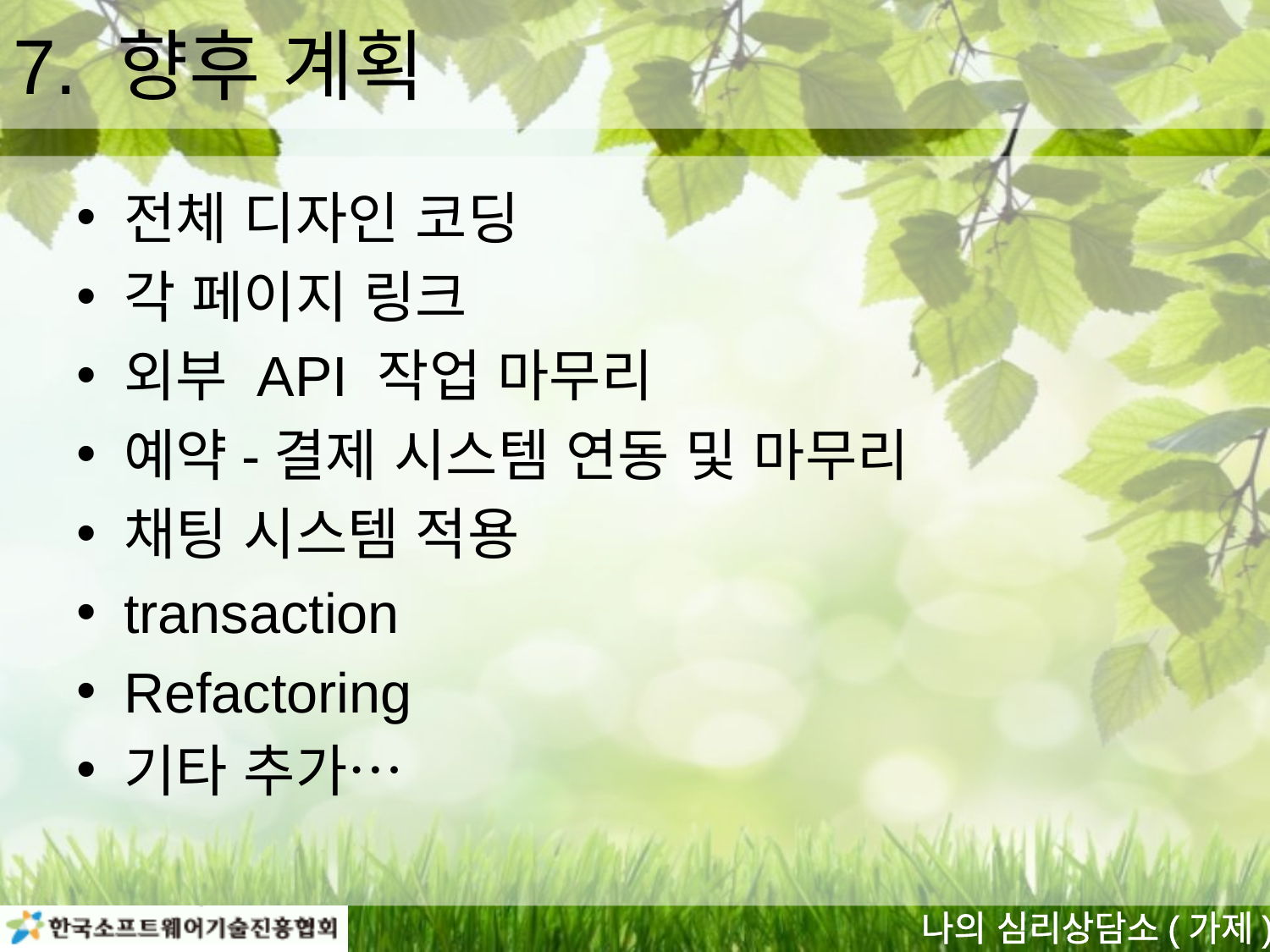

# 7. 향후 계획
전체 디자인 코딩
각 페이지 링크
외부 API 작업 마무리
예약-결제 시스템 연동 및 마무리
채팅 시스템 적용
transaction
Refactoring
기타 추가…